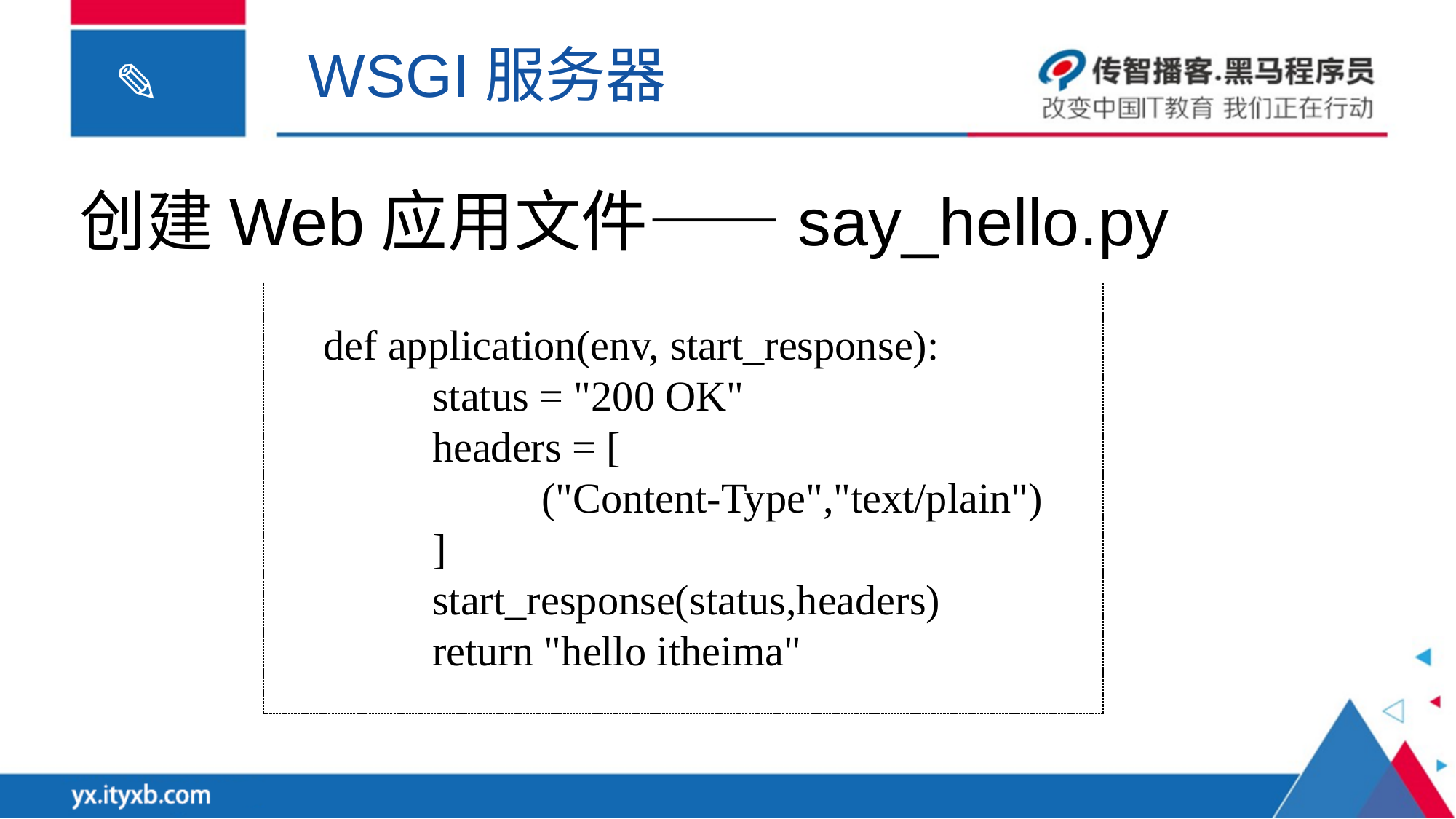

WSGI服务器
创建Web应用文件——say_hello.py

def application(env, start_response):
	status = "200 OK"
	headers = [
		("Content-Type","text/plain")
	]
	start_response(status,headers)
	return "hello itheima"